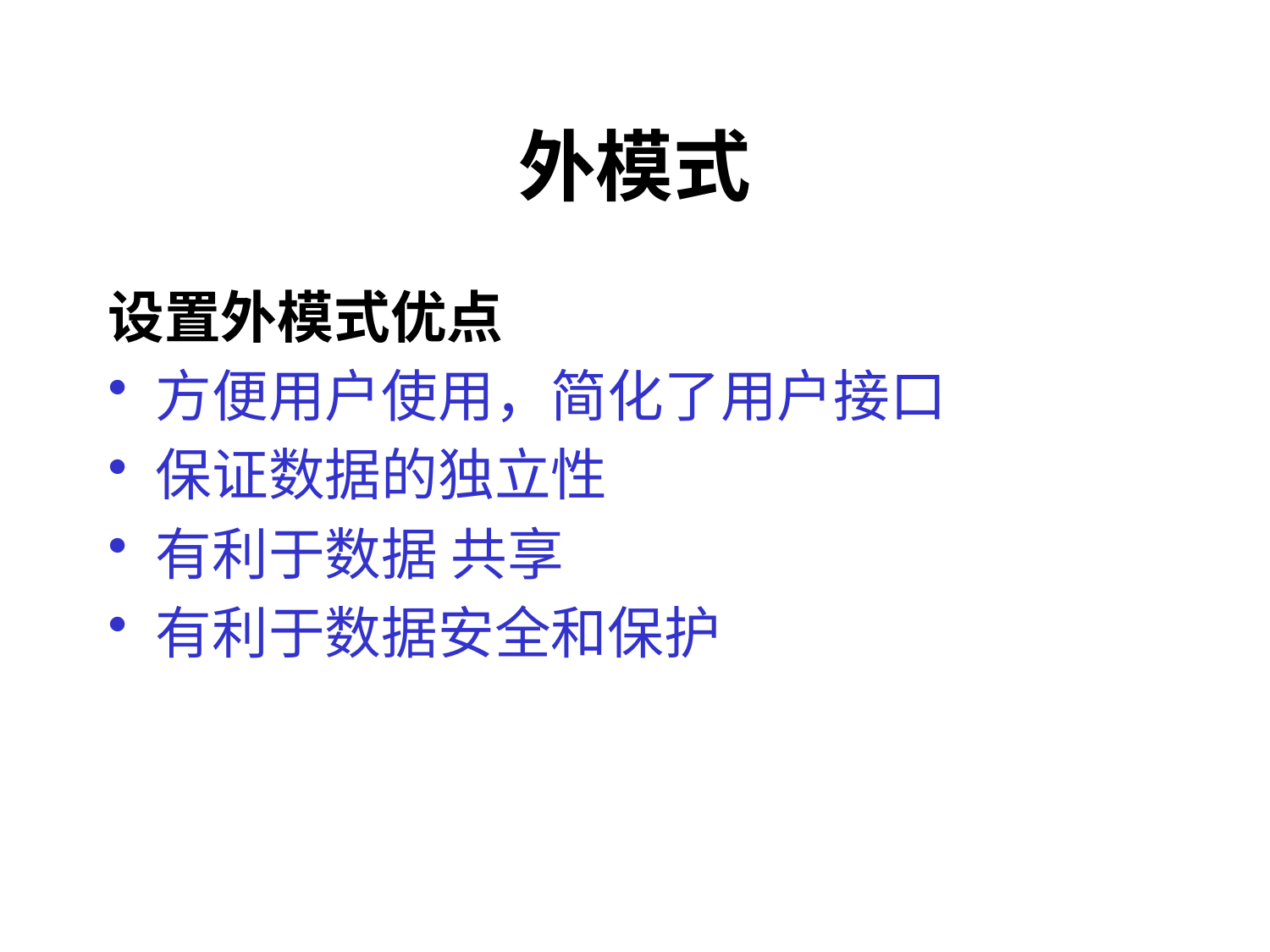

# 外模式
设置外模式优点
方便用户使用，简化了用户接口
保证数据的独立性
有利于数据 共享
有利于数据安全和保护